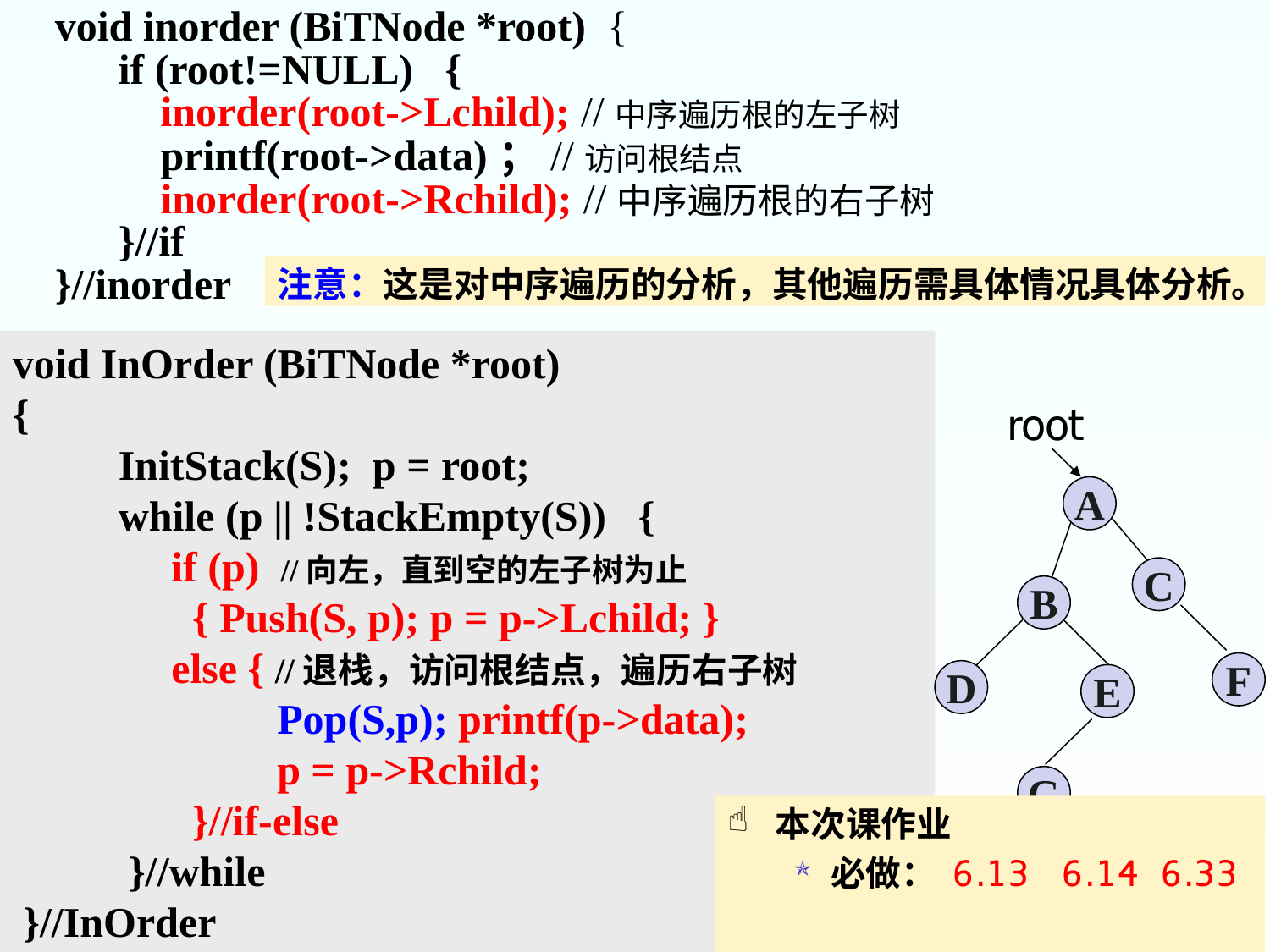

void inorder (BiTNode *root)  {
          if (root!=NULL)   {
              inorder(root->Lchild); //中序遍历根的左子树
              printf(root->data)；//访问根结点
              inorder(root->Rchild); //中序遍历根的右子树
          }//if
    }//inorder
注意：这是对中序遍历的分析，其他遍历需具体情况具体分析。
void InOrder (BiTNode *root)
{
          InitStack(S);  p = root;
          while (p || !StackEmpty(S))   {
               if (p)  //向左，直到空的左子树为止
                 { Push(S, p); p = p->Lchild; }
               else { //退栈，访问根结点，遍历右子树
                         Pop(S,p); printf(p->data);
                         p = p->Rchild;
                 }//if-else
           }//while
 }//InOrder
root

A

C
B

F
D
E

G
本次课作业
必做： 6.13   6.14  6.33
               6.42
85